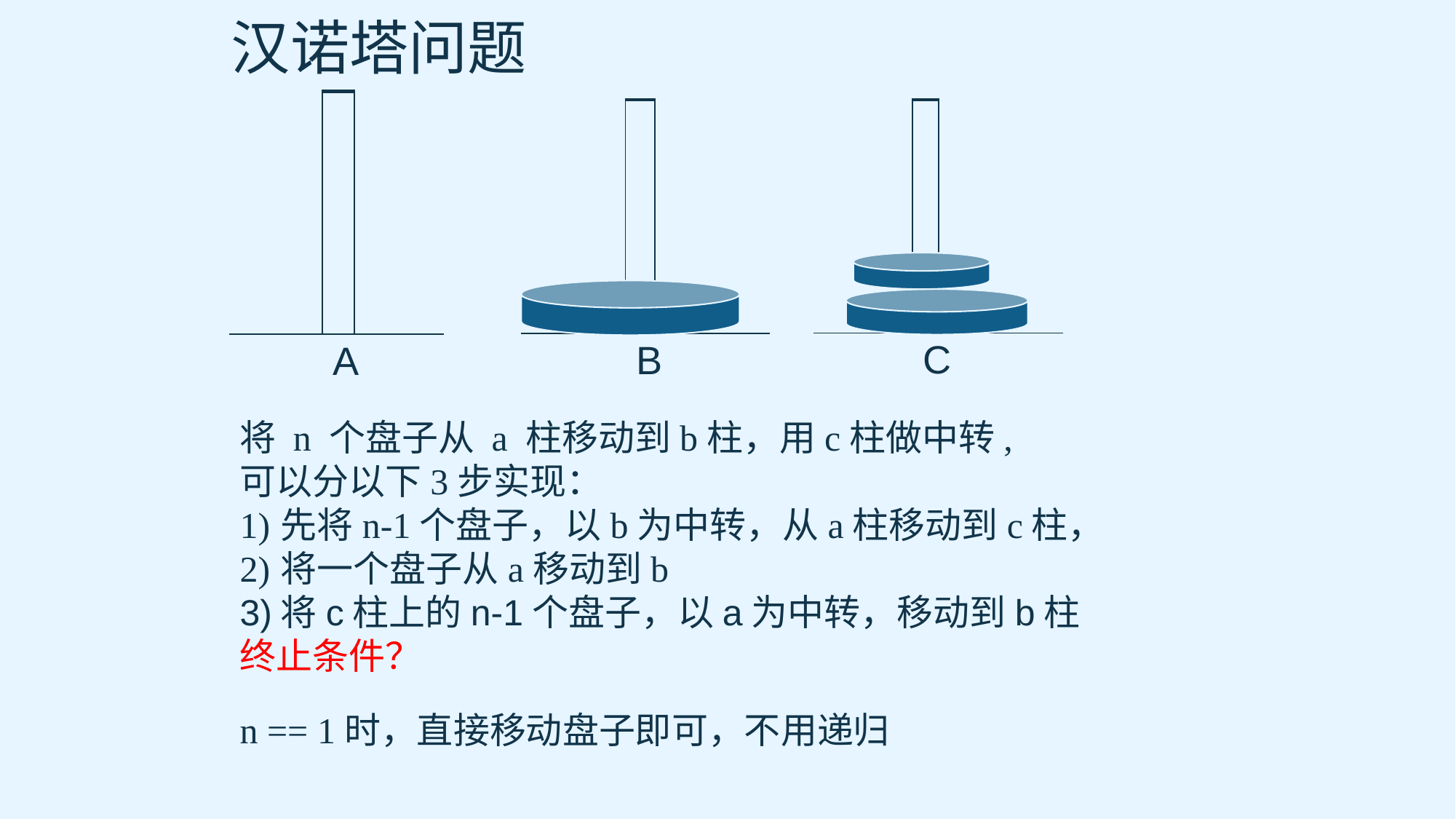

汉诺塔问题
|  |  |  |
| --- | --- | --- |
|  |  |  |
|  |  |  |
|  |  |  |
|  | A |  |
|  |  |  |
| --- | --- | --- |
|  |  |  |
|  |  |  |
|  |  |  |
|  | B |  |
|  |  |  |
| --- | --- | --- |
|  |  |  |
|  |  |  |
|  |  |  |
|  | C |  |

将 n 个盘子从 a 柱移动到b柱，用c柱做中转,
可以分以下3步实现：
1)	先将n-1个盘子，以b为中转，从a柱移动到c柱，
2)	将一个盘子从a移动到b
将c柱上的n-1个盘子，以a为中转，移动到b柱
终止条件？
n == 1时，直接移动盘子即可，不用递归